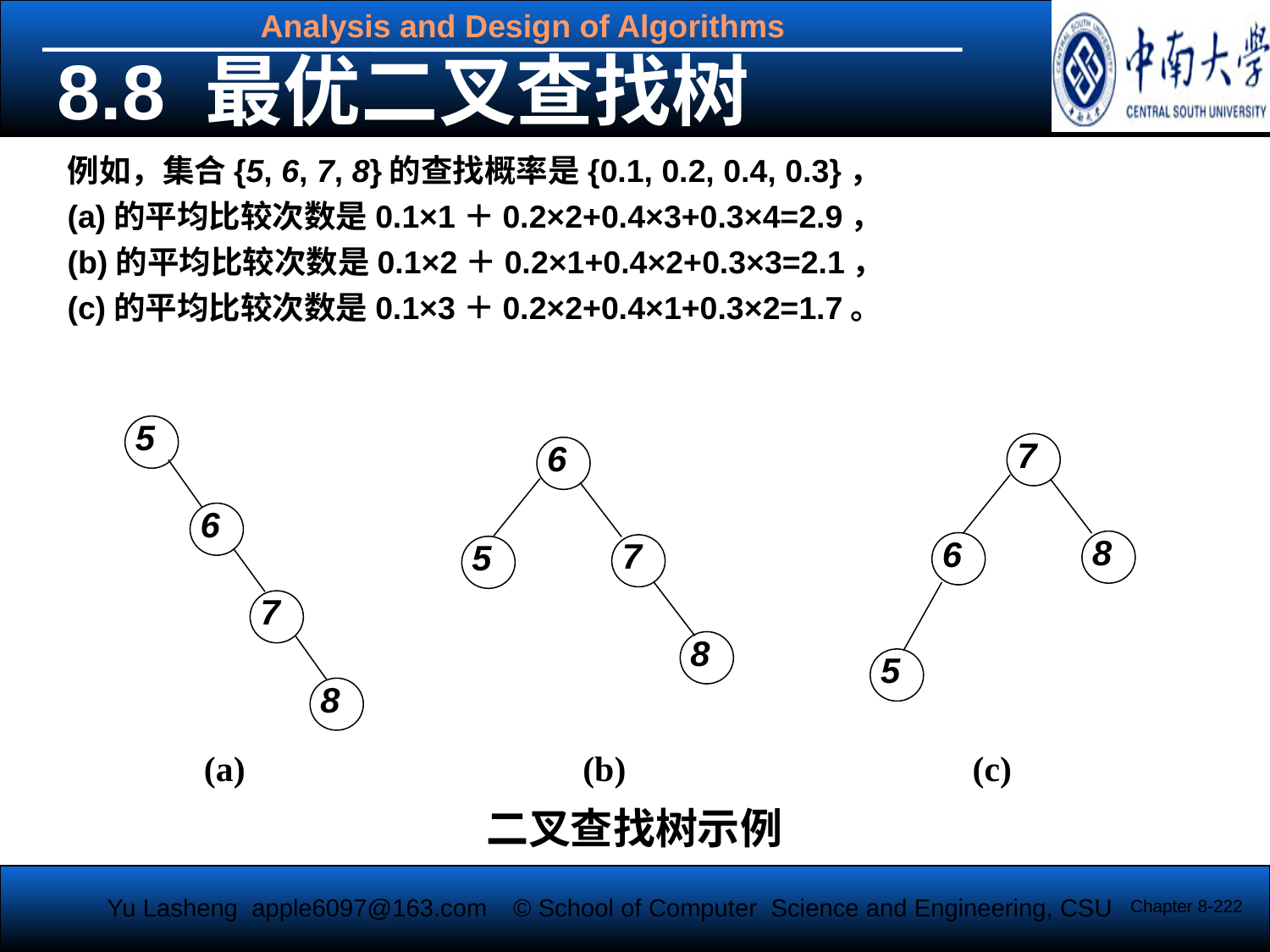

8.8 最优二叉查找树
例如，集合{5, 6, 7, 8}的查找概率是{0.1, 0.2, 0.4, 0.3}，
(a)的平均比较次数是0.1×1＋0.2×2+0.4×3+0.3×4=2.9，
(b)的平均比较次数是0.1×2＋0.2×1+0.4×2+0.3×3=2.1，
(c)的平均比较次数是0.1×3＋0.2×2+0.4×1+0.3×2=1.7。
5
7
6

6
8
6
7
5

7
8

5
8
    (a)                                      (b)                                       (c)
二叉查找树示例
Chapter 8-222